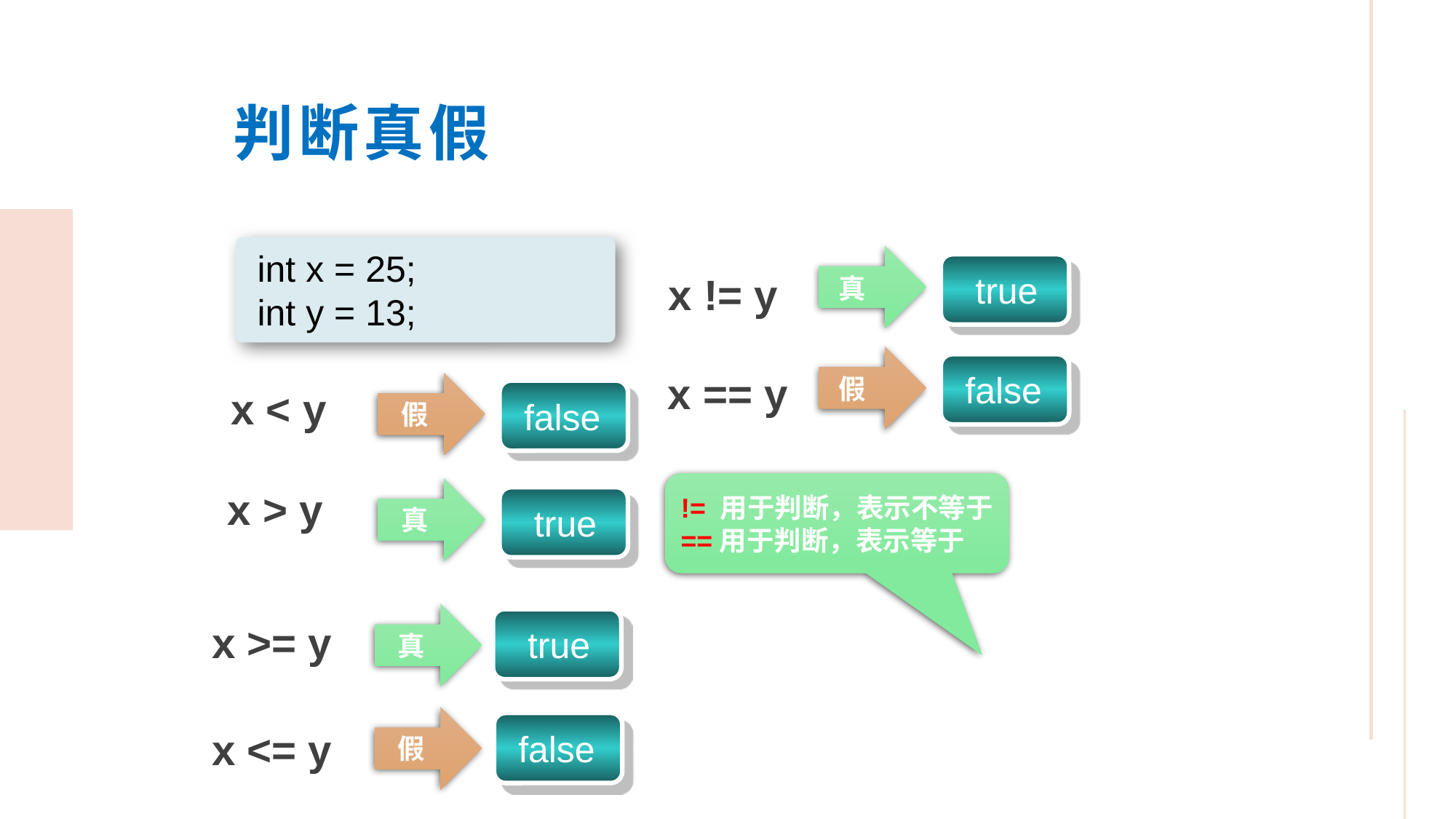

判断真假

int x = 25;
int y = 13;

  true
x != y
真

 false
x == y
假
 假
x < y
 false
!= 用于判断，表示不等于
==用于判断，表示等于
x > y
 真
  true
 真
  true
x >= y
 假
 false
x <= y